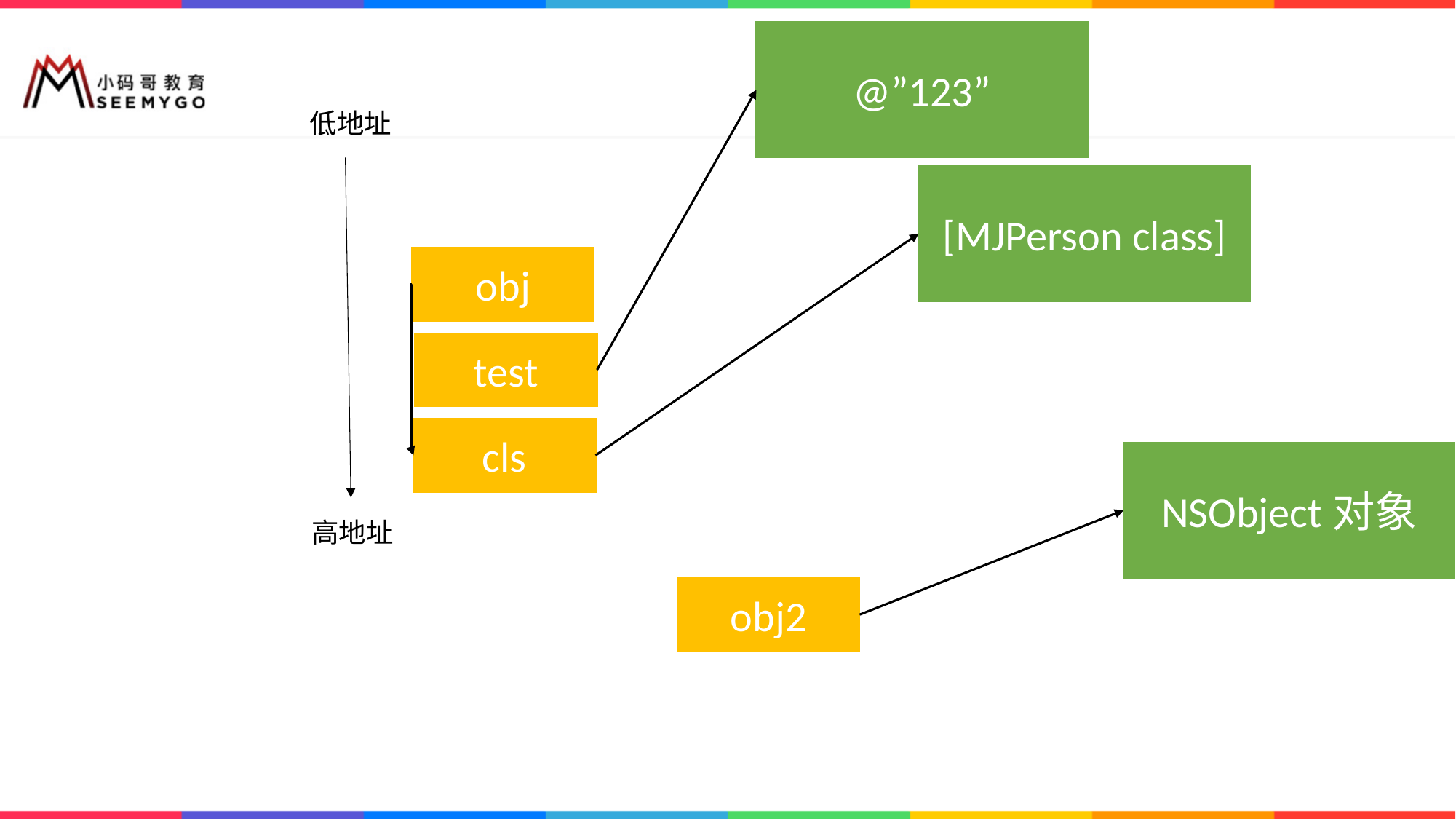

@”123”
低地址
[MJPerson class]
obj
test
cls
NSObject对象
高地址
obj2